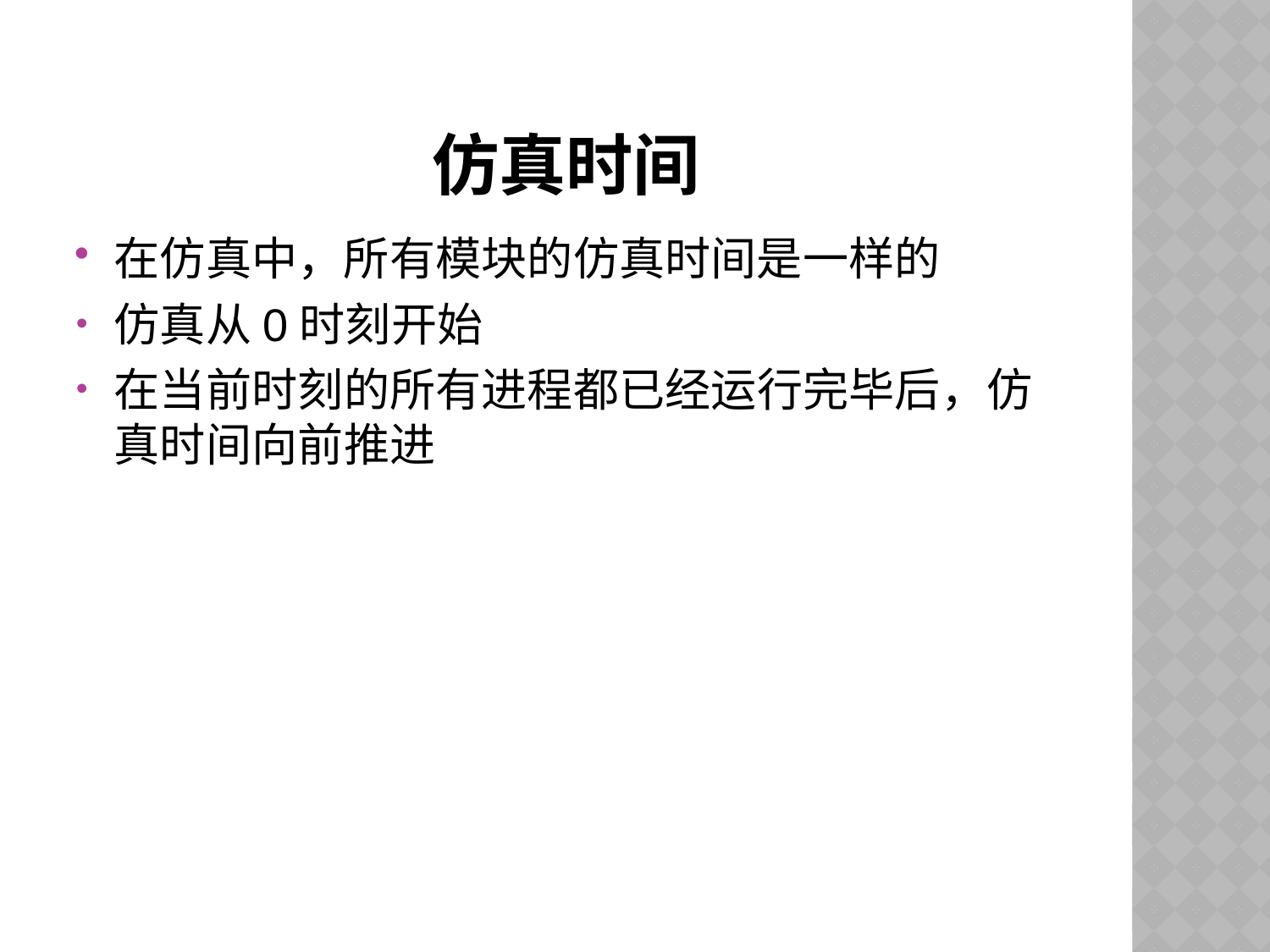

# 仿真时间
在仿真中，所有模块的仿真时间是一样的
仿真从0时刻开始
在当前时刻的所有进程都已经运行完毕后，仿真时间向前推进